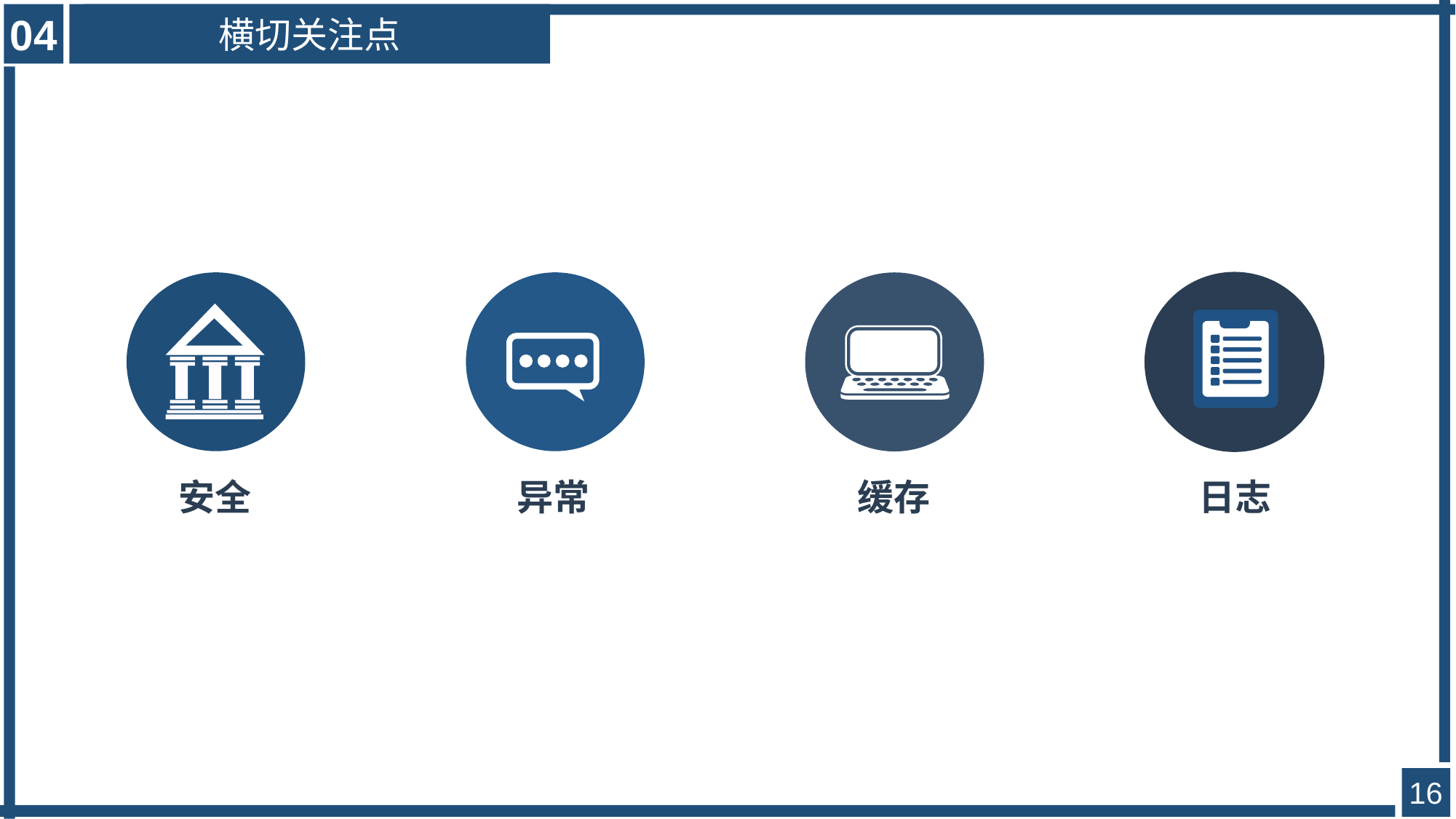

04
横切关注点

安全
异常
缓存
日志

16